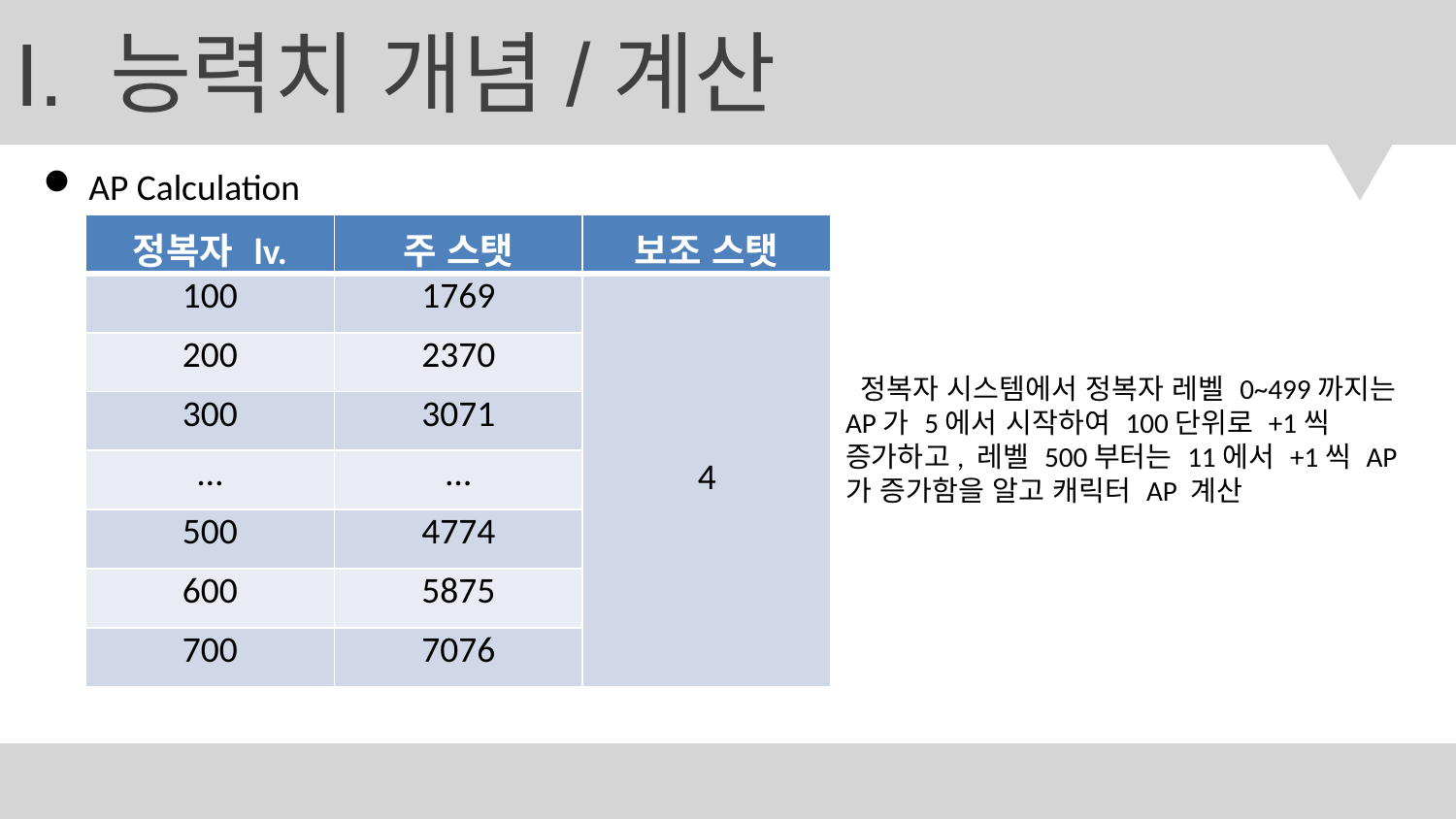

# I. 능력치 개념/계산
AP Calculation
| 정복자 lv. | 주 스탯 | 보조 스탯 |
| --- | --- | --- |
| 100 | 1769 | 4 |
| 200 | 2370 |  |
| 300 | 3071 |  |
| … | … |  |
| 500 | 4774 |  |
| 600 | 5875 |  |
| 700 | 7076 |  |
 정복자 시스템에서 정복자 레벨 0~499까지는 AP가 5에서 시작하여 100단위로 +1씩 증가하고, 레벨 500부터는 11에서 +1씩 AP가 증가함을 알고 캐릭터 AP 계산